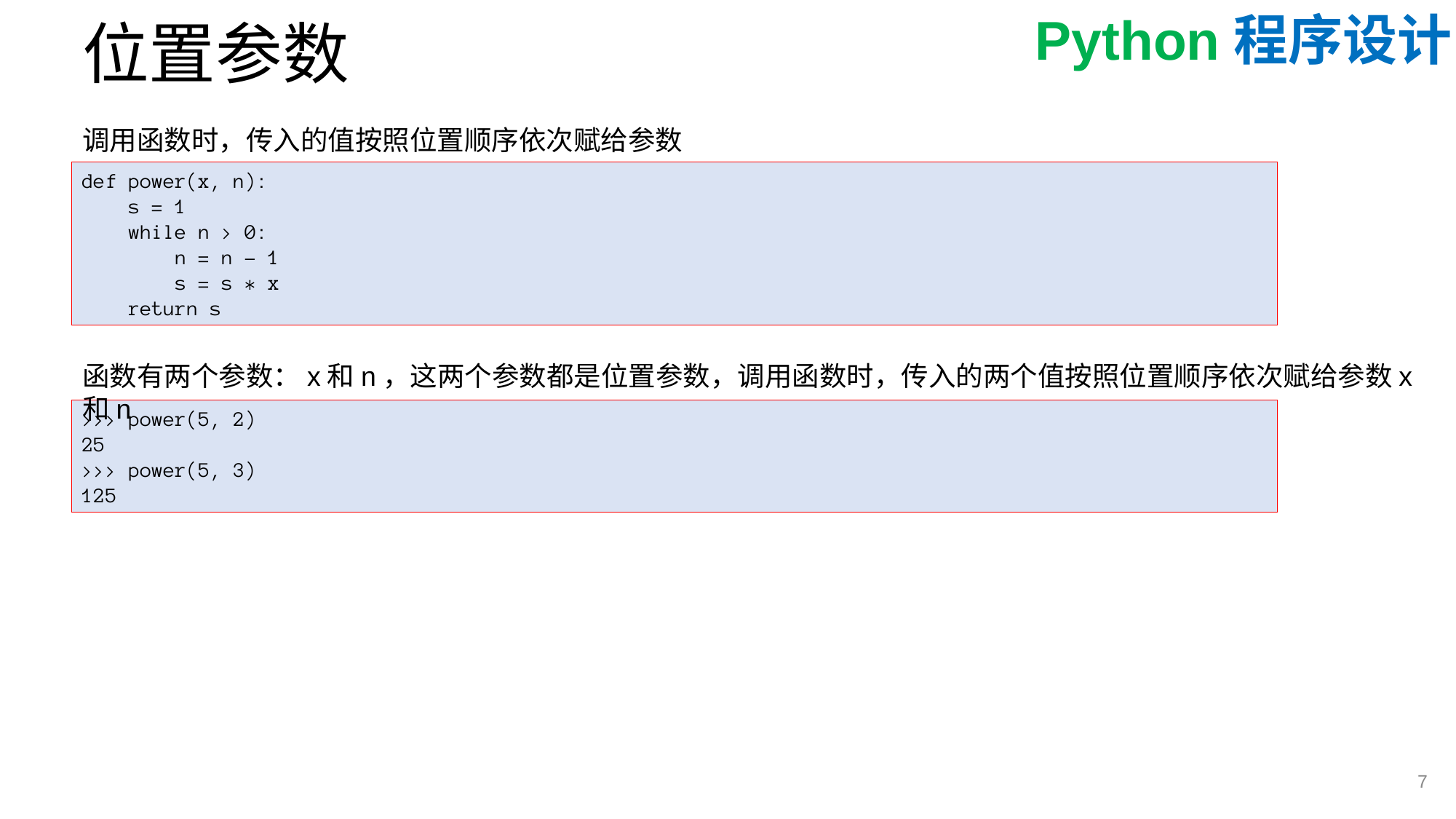

# 位置参数
调用函数时，传入的值按照位置顺序依次赋给参数
def power(x, n):
    s = 1
    while n > 0:
        n = n - 1
        s = s * x
    return s
函数有两个参数：x和n，这两个参数都是位置参数，调用函数时，传入的两个值按照位置顺序依次赋给参数x和n
>>> power(5, 2)
25
>>> power(5, 3)
125
7